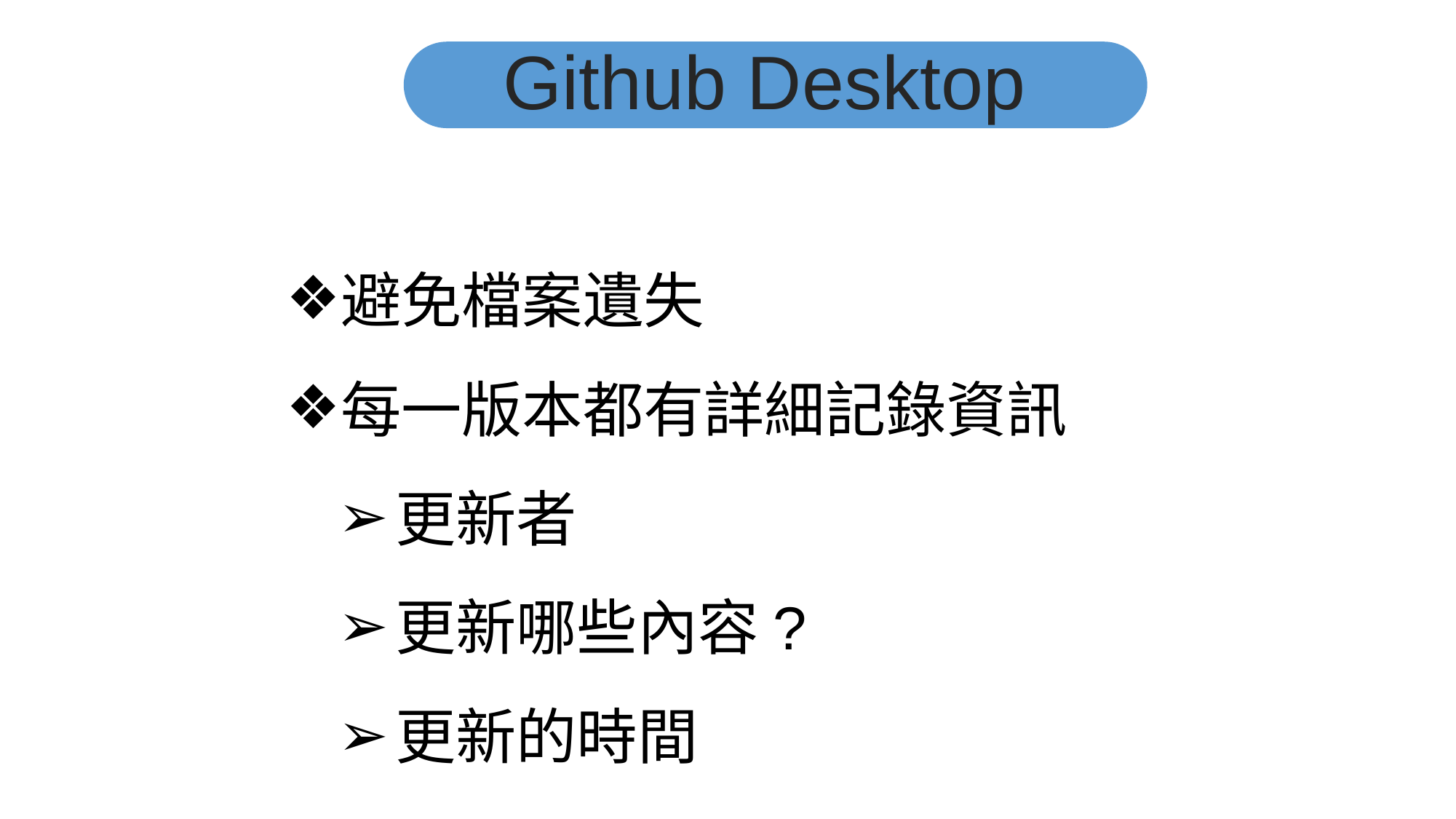

Github Desktop

避免檔案遺失
每一版本都有詳細記錄資訊
更新者
更新哪些內容?
更新的時間